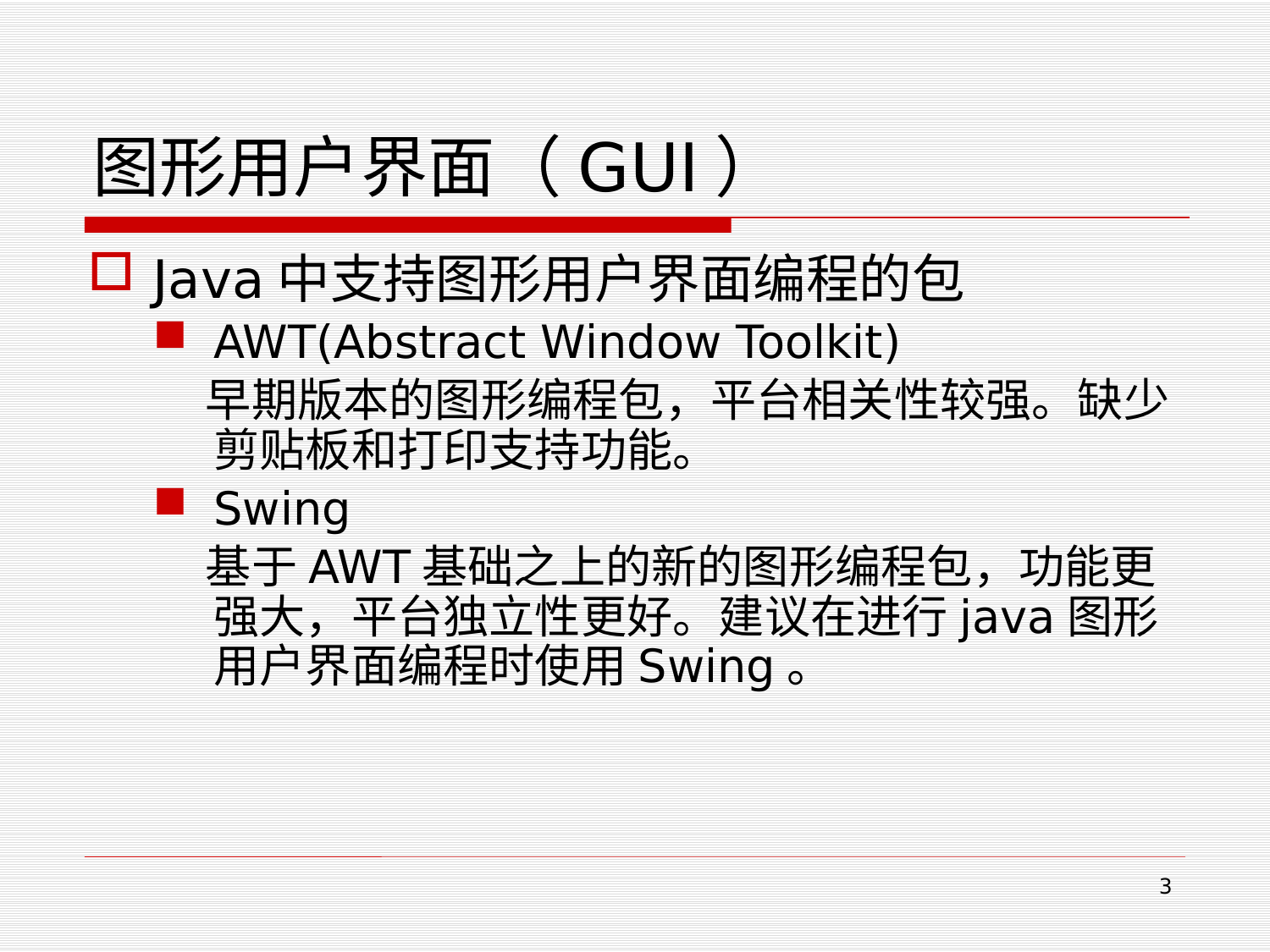

# 图形用户界面（GUI）
Java中支持图形用户界面编程的包
AWT(Abstract Window Toolkit)
    早期版本的图形编程包，平台相关性较强。缺少剪贴板和打印支持功能。
Swing
    基于AWT基础之上的新的图形编程包，功能更强大，平台独立性更好。建议在进行java图形用户界面编程时使用Swing。
3